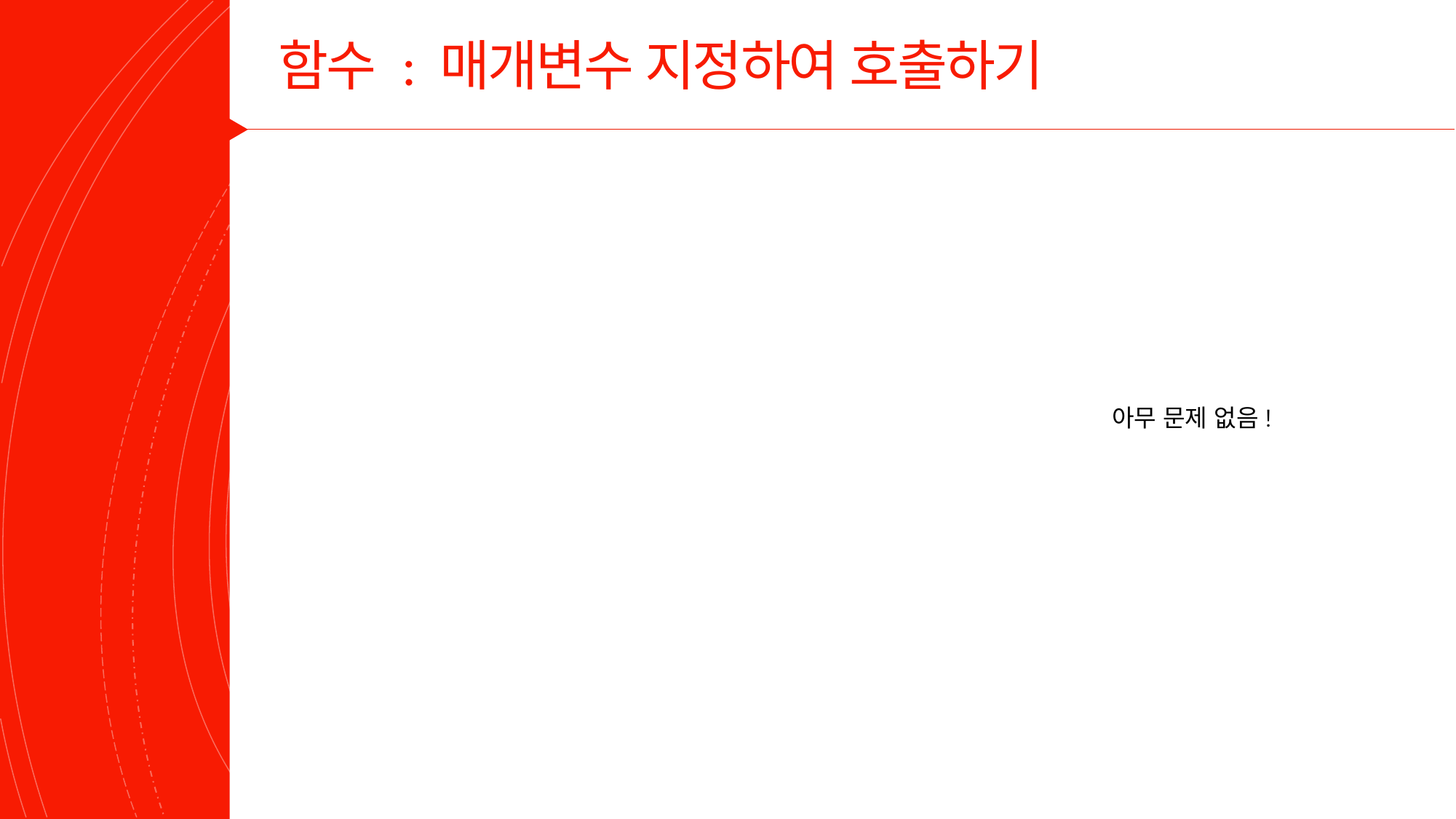

# 함수 : 매개변수 지정하여 호출하기

아무 문제 없음!